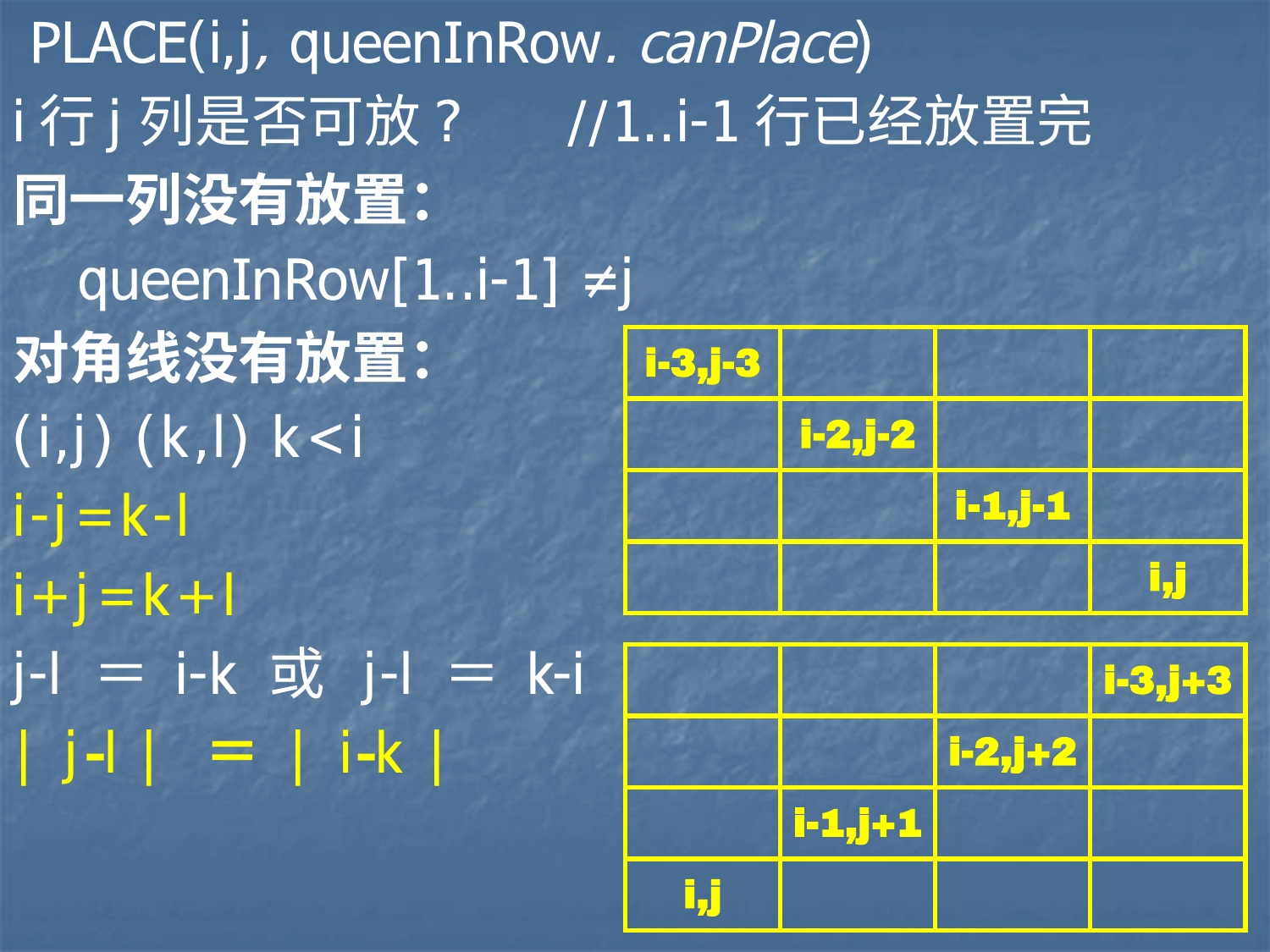

PLACE(i,j, queenInRow. canPlace)
i行j列是否可放?	//1..i-1行已经放置完
同一列没有放置：
	 queenInRow[1..i-1] ≠j
对角线没有放置：
(i,j) (k,l) k<i
i-j=k-l
i+j=k+l
j-l ＝ i-k 或  j-l ＝ k-i
| j−l | ＝ | i−k |

| i-3,j-3 |  |  |  |
| --- | --- | --- | --- |
|  | i-2,j-2 |  |  |
|  |  | i-1,j-1 |  |
|  |  |  | i,j |
|  |  |  | i-3,j+3 |
| --- | --- | --- | --- |
|  |  | i-2,j+2 |  |
|  | i-1,j+1 |  |  |
| i,j |  |  |  |